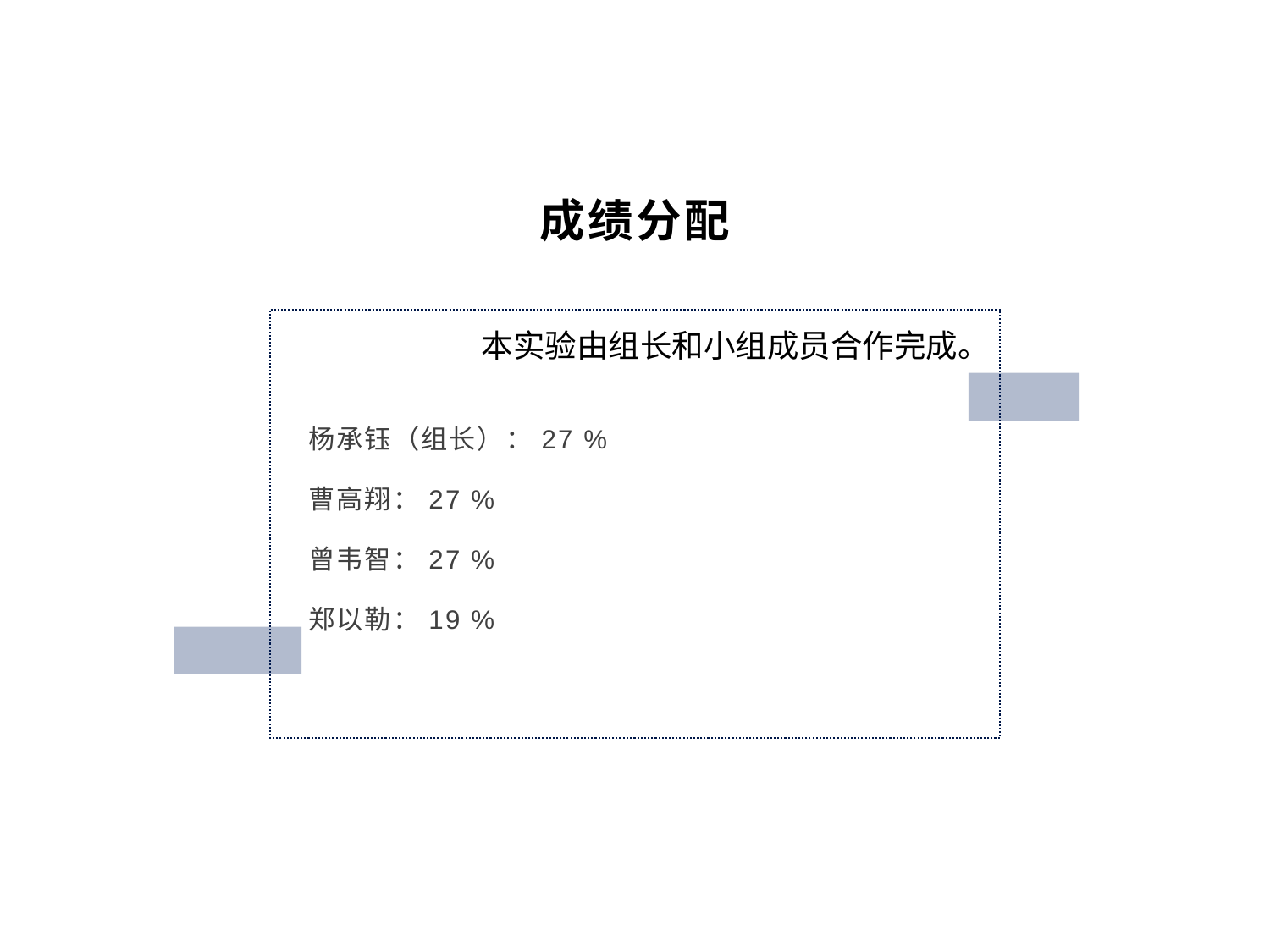

成绩分配

本实验由组长和小组成员合作完成。
杨承钰（组长）：27 %
曹高翔：27 %
曾韦智：27 %
郑以勒：19 %